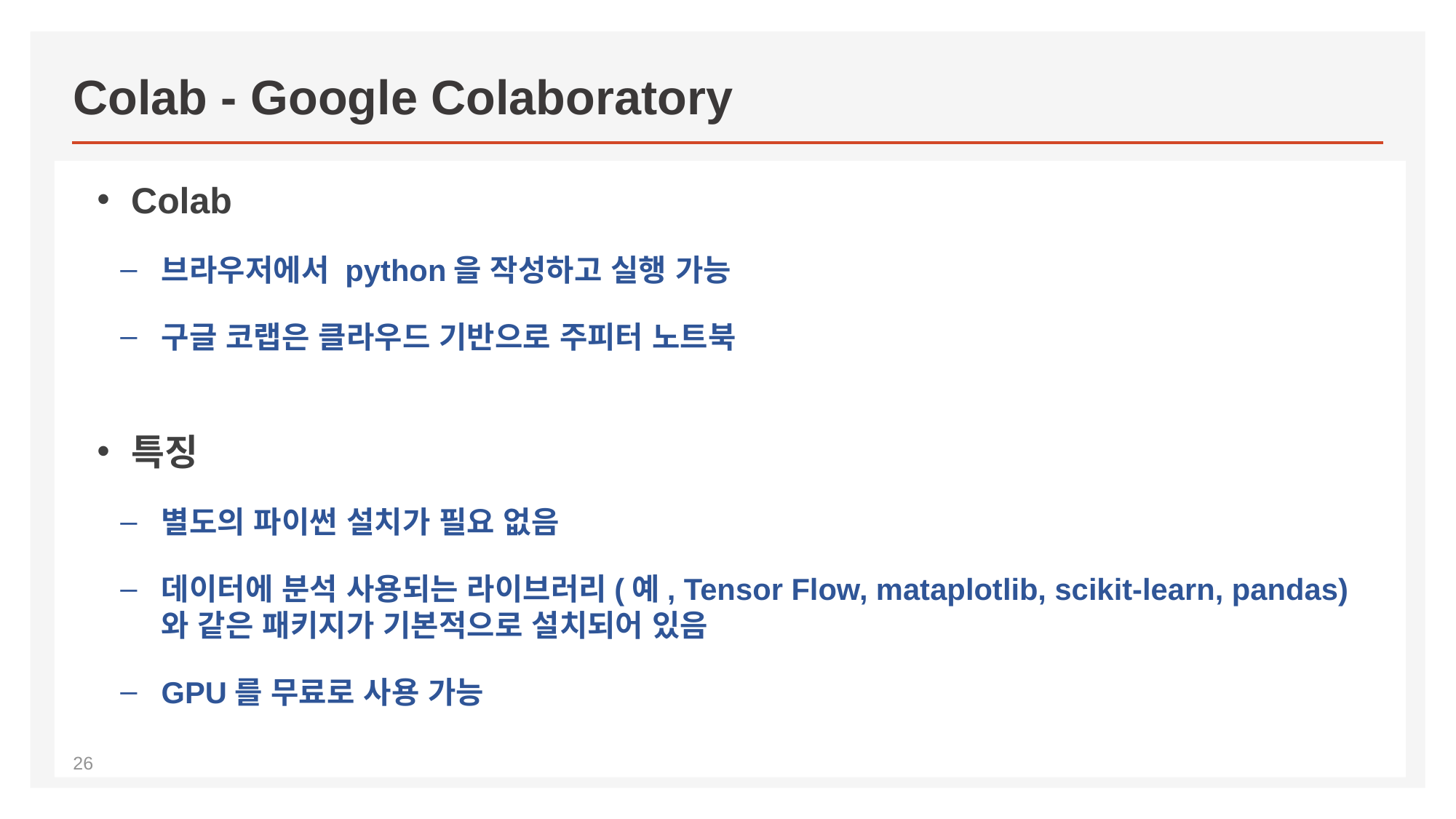

# Colab - Google Colaboratory
Colab
브라우저에서 python을 작성하고 실행 가능
구글 코랩은 클라우드 기반으로 주피터 노트북

특징
별도의 파이썬 설치가 필요 없음
데이터에 분석 사용되는 라이브러리(예, Tensor Flow, mataplotlib, scikit-learn, pandas)와 같은 패키지가 기본적으로 설치되어 있음
GPU를 무료로 사용 가능
26